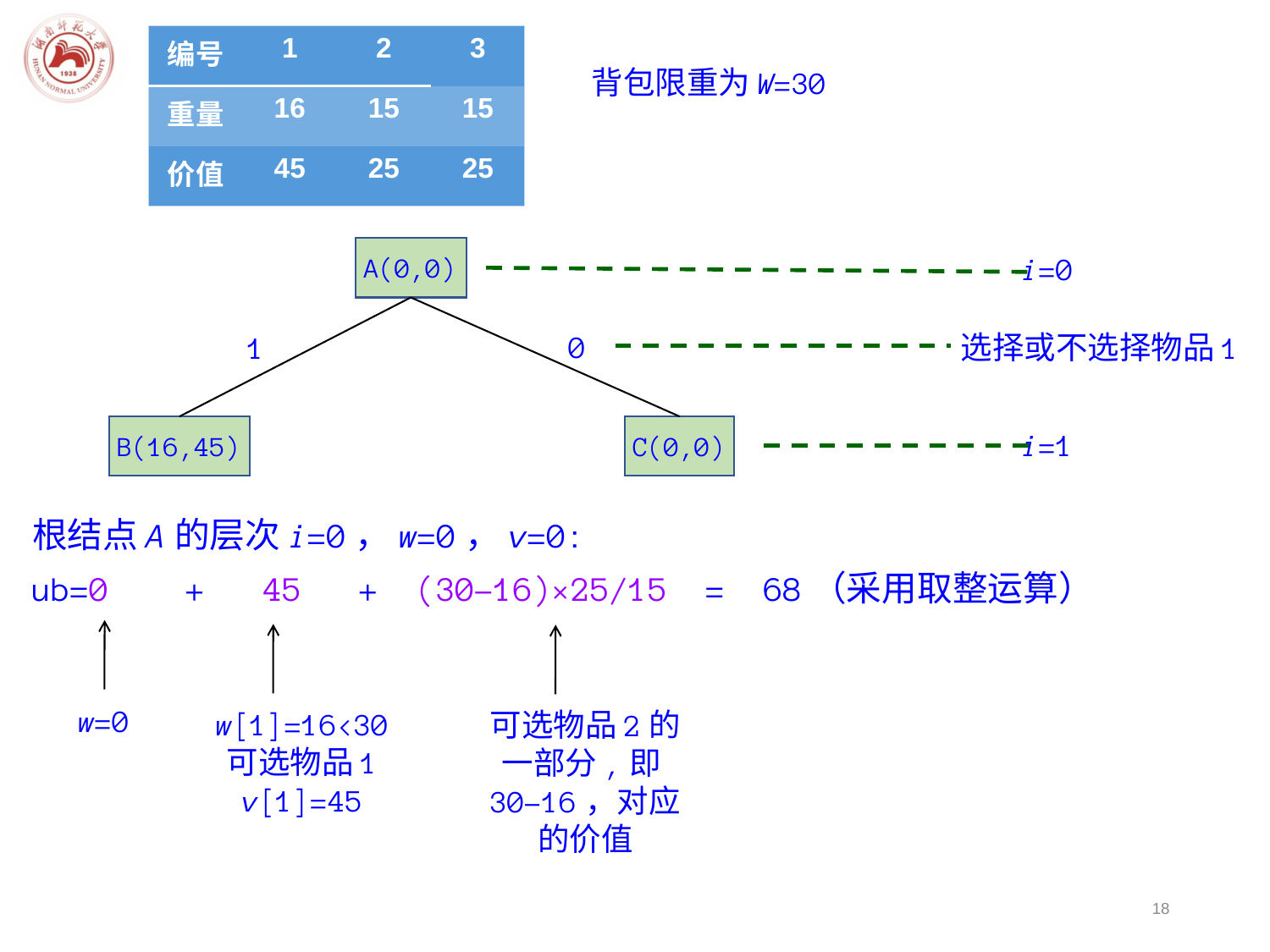

| 编号 | 1 | 2 | 3 |
| --- | --- | --- | --- |
| 重量 | 16 | 15 | 15 |
| 价值 | 45 | 25 | 25 |
背包限重为W=30
A(0,0)
i=0
0
1
选择或不选择物品1
B(16,45)
C(0,0)
i=1

根结点A的层次i=0，w=0，v=0:
ub=0    +   45   +  (30-16)×25/15  =  68（采用取整运算）
w=0
w[1]=16<30
可选物品1
v[1]=45
可选物品2的一部分,即30-16，对应的价值
18